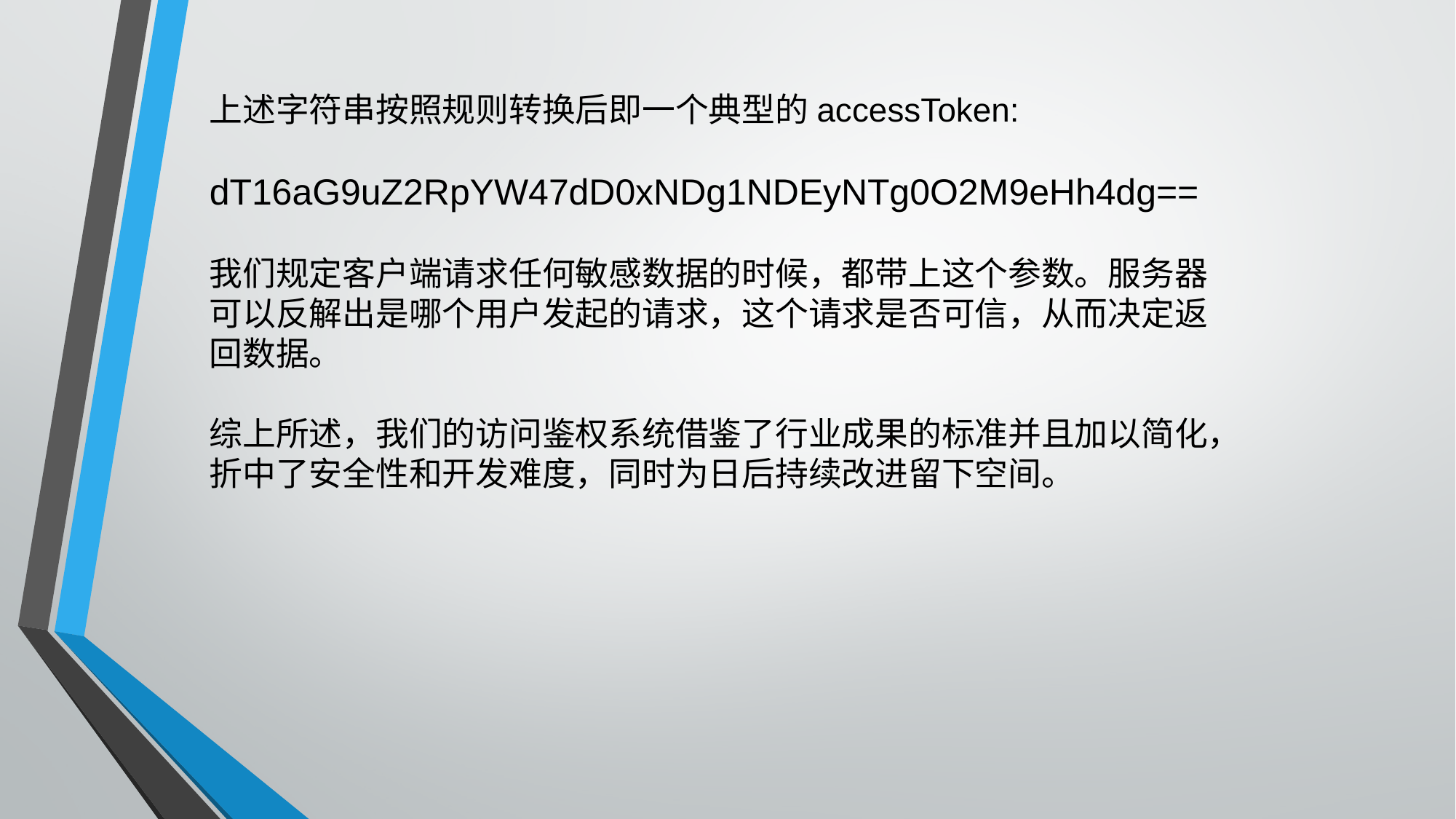

上述字符串按照规则转换后即一个典型的accessToken:

dT16aG9uZ2RpYW47dD0xNDg1NDEyNTg0O2M9eHh4dg==

我们规定客户端请求任何敏感数据的时候，都带上这个参数。服务器可以反解出是哪个用户发起的请求，这个请求是否可信，从而决定返回数据。

综上所述，我们的访问鉴权系统借鉴了行业成果的标准并且加以简化，折中了安全性和开发难度，同时为日后持续改进留下空间。